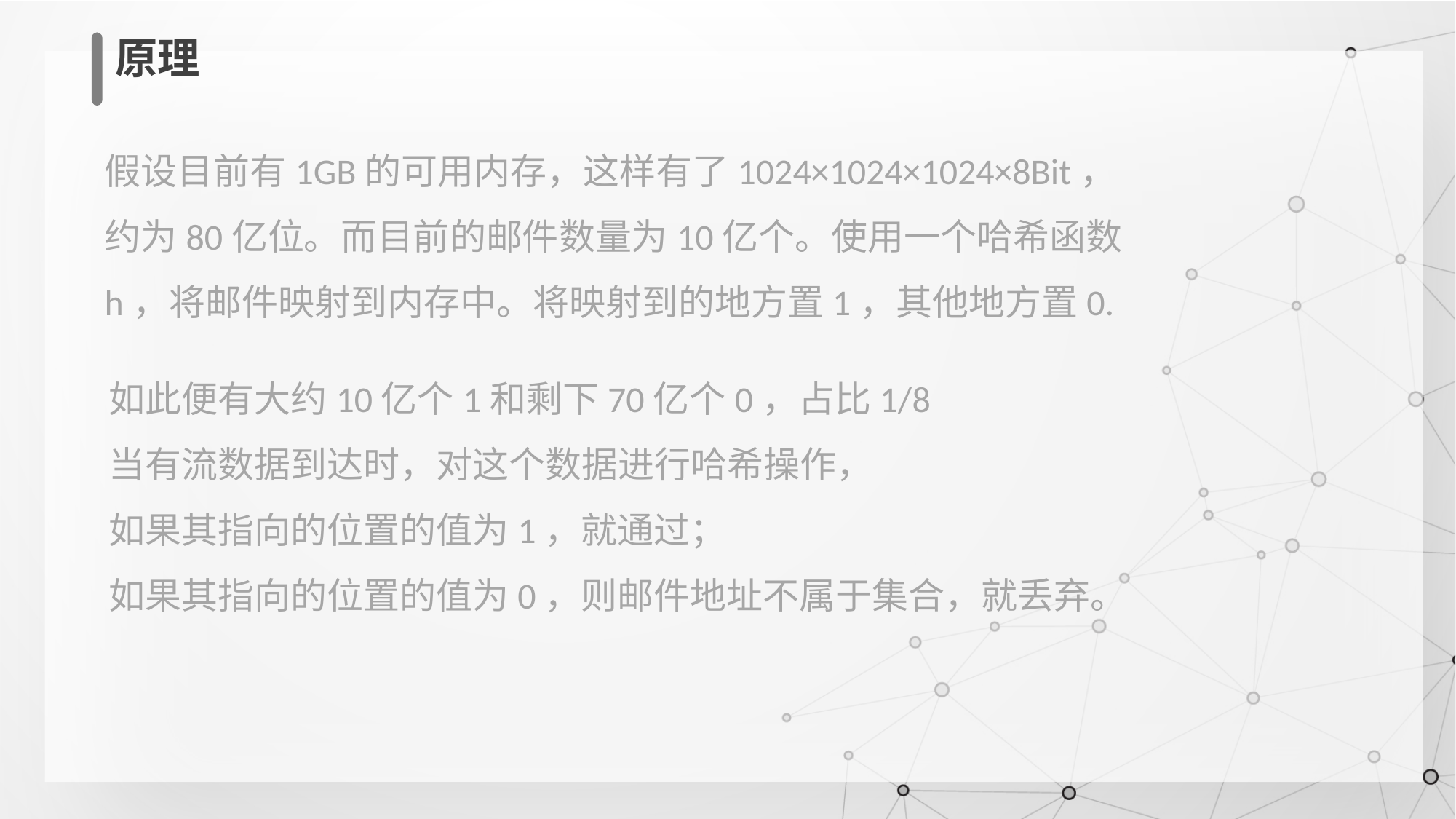

原理

假设目前有1GB的可用内存，这样有了1024×1024×1024×8Bit，约为80亿位。而目前的邮件数量为10亿个。使用一个哈希函数h，将邮件映射到内存中。将映射到的地方置1，其他地方置0.
如此便有大约10亿个1和剩下70亿个0，占比1/8
当有流数据到达时，对这个数据进行哈希操作，
如果其指向的位置的值为1，就通过；
如果其指向的位置的值为0，则邮件地址不属于集合，就丢弃。